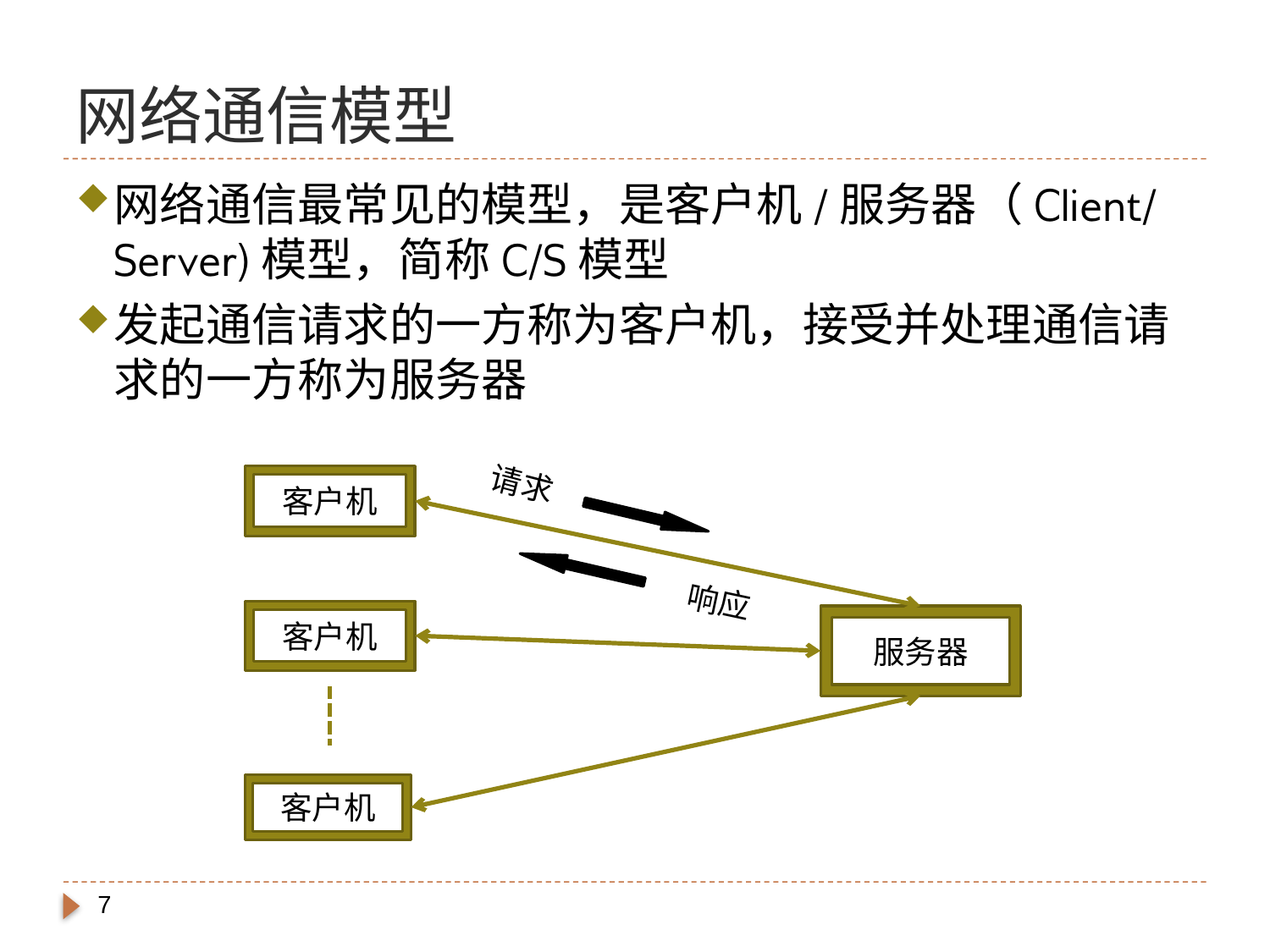

# 网络通信模型
网络通信最常见的模型，是客户机/服务器（Client/Server)模型，简称C/S模型
发起通信请求的一方称为客户机，接受并处理通信请求的一方称为服务器
客户机
客户机
客户机
请求

响应
服务器
7